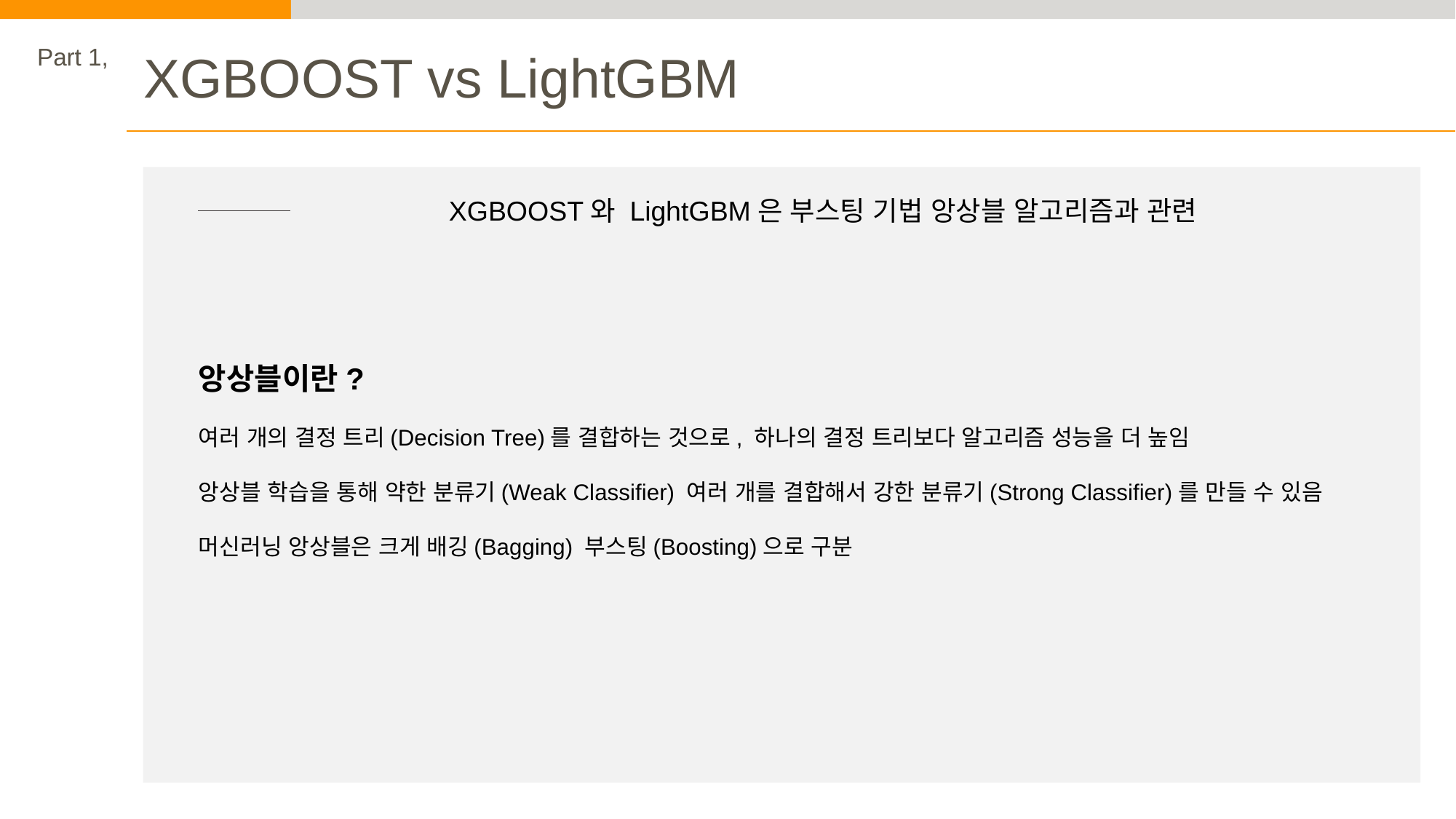

Part 1,
XGBOOST vs LightGBM

XGBOOST와 LightGBM은 부스팅 기법 앙상블 알고리즘과 관련
앙상블이란?

여러 개의 결정 트리(Decision Tree)를 결합하는 것으로, 하나의 결정 트리보다 알고리즘 성능을 더 높임

앙상블 학습을 통해 약한 분류기(Weak Classifier) 여러 개를 결합해서 강한 분류기(Strong Classifier)를 만들 수 있음

머신러닝 앙상블은 크게 배깅(Bagging) 부스팅(Boosting)으로 구분